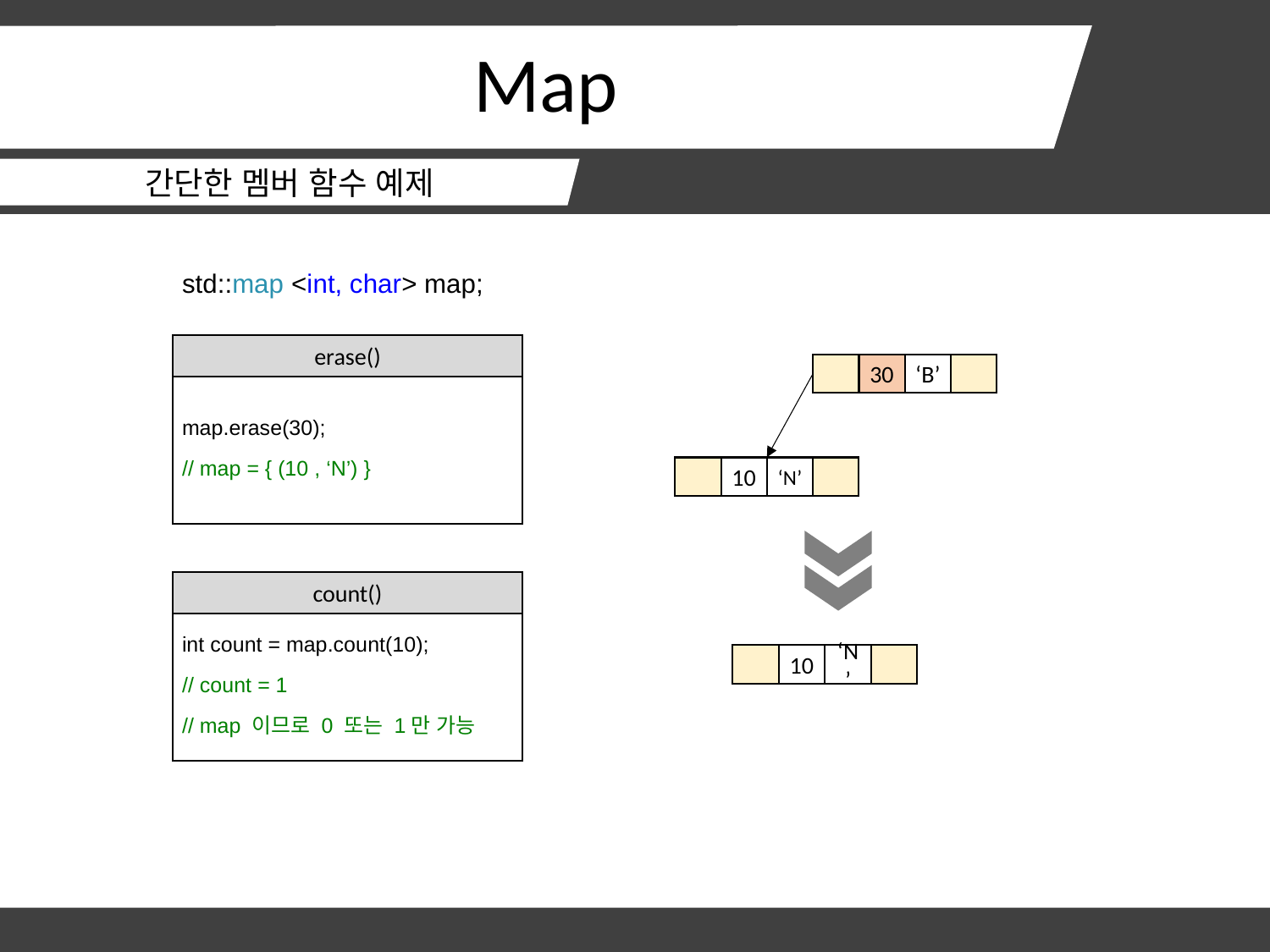

# Map
간단한 멤버 함수 예제
std::map <int, char> map;
erase()

30
‘B’

map.erase(30);
// map = { (10 , ‘N’) }

10
‘N’

count()
int count = map.count(10);
// count = 1
// map 이므로 0 또는 1만 가능

10
‘N’